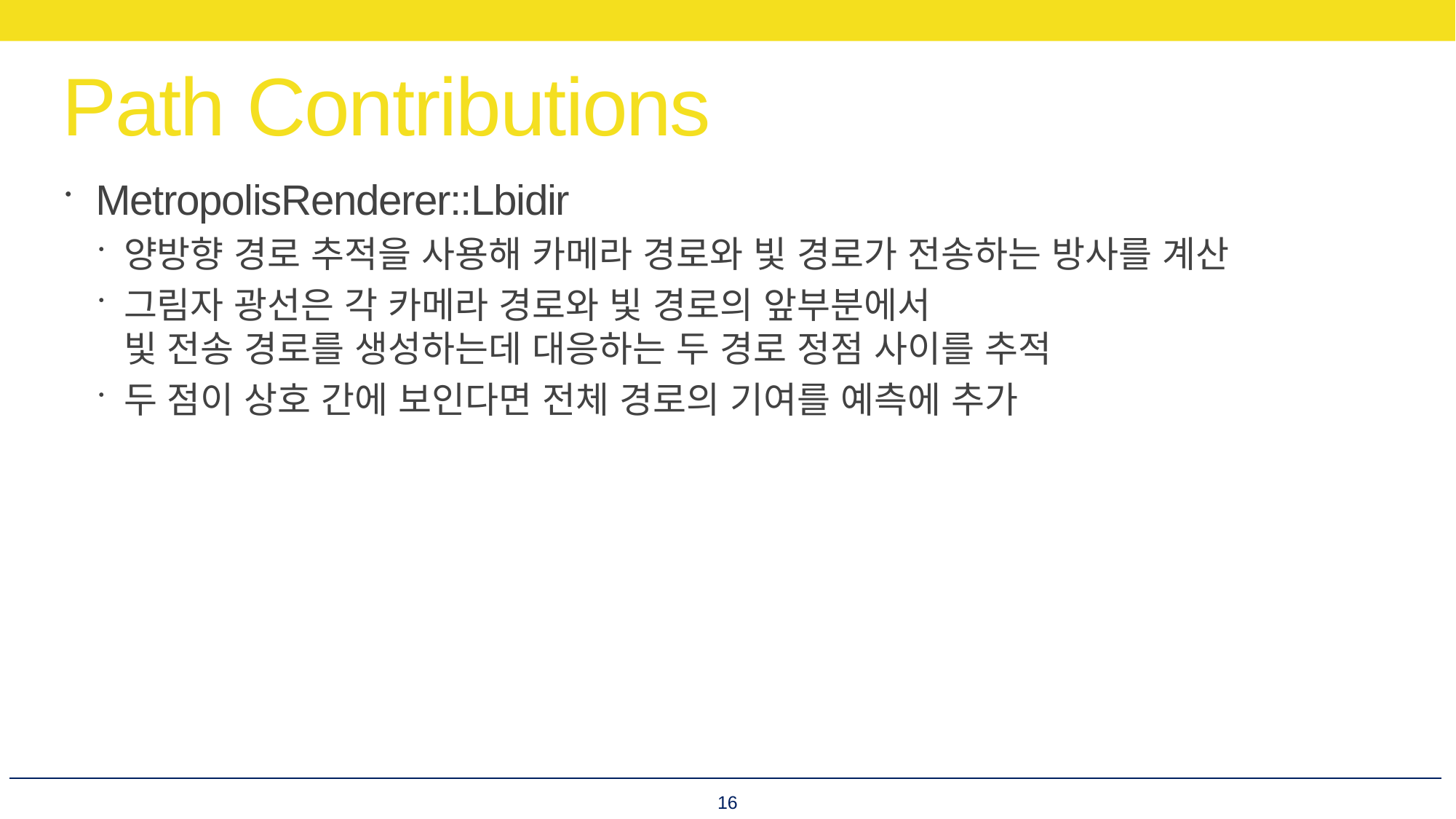

# Path Contributions
MetropolisRenderer::Lbidir
양방향 경로 추적을 사용해 카메라 경로와 빛 경로가 전송하는 방사를 계산
그림자 광선은 각 카메라 경로와 빛 경로의 앞부분에서
빛 전송 경로를 생성하는데 대응하는 두 경로 정점 사이를 추적
두 점이 상호 간에 보인다면 전체 경로의 기여를 예측에 추가
16